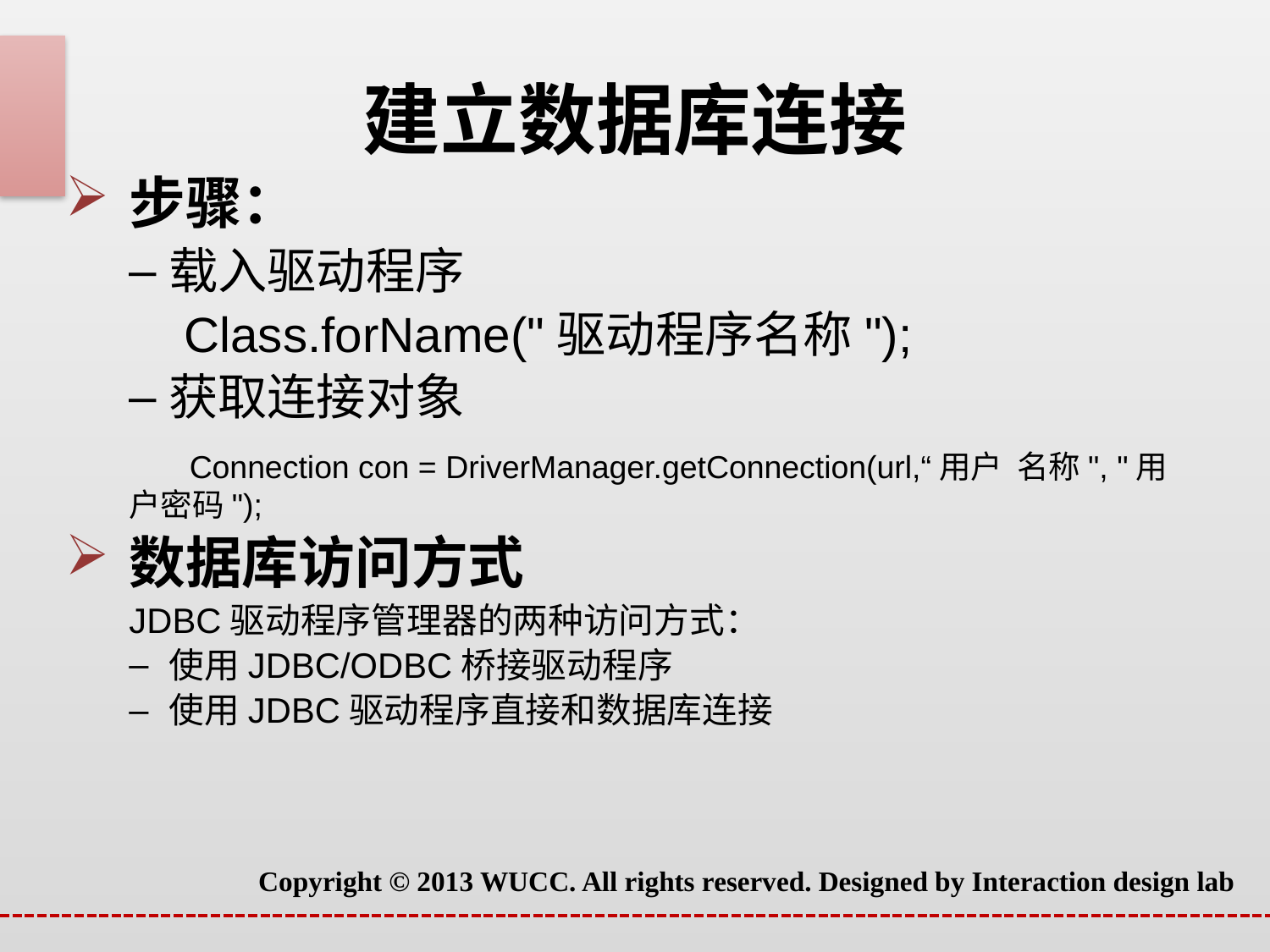

# 建立数据库连接
步骤：
载入驱动程序
    Class.forName("驱动程序名称");
获取连接对象
         Connection con = DriverManager.getConnection(url,“用户  名称", "用户密码");
数据库访问方式
JDBC驱动程序管理器的两种访问方式：
使用JDBC/ODBC桥接驱动程序
使用JDBC驱动程序直接和数据库连接